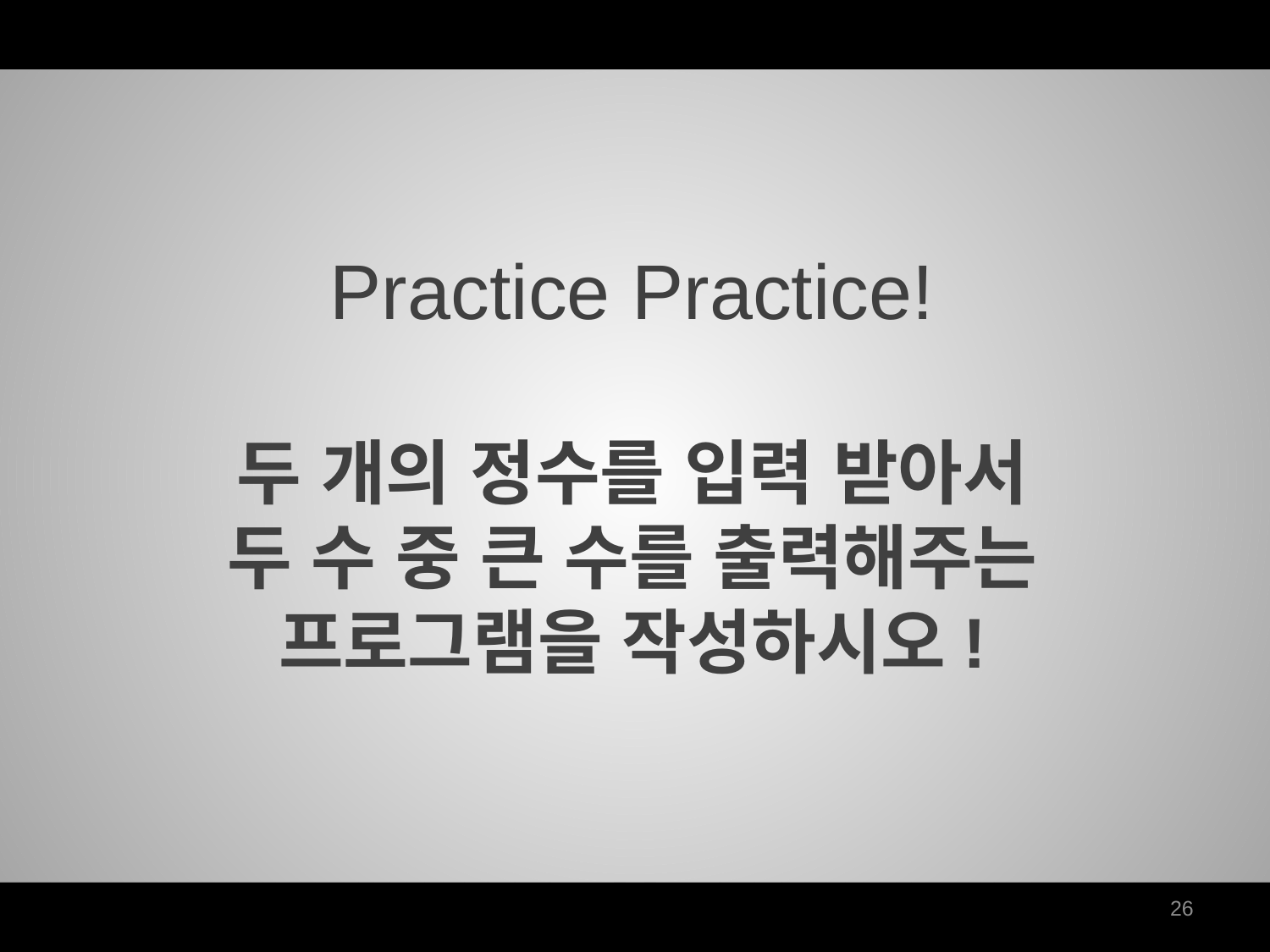

Practice Practice!

두 개의 정수를 입력 받아서
두 수 중 큰 수를 출력해주는
프로그램을 작성하시오!
26